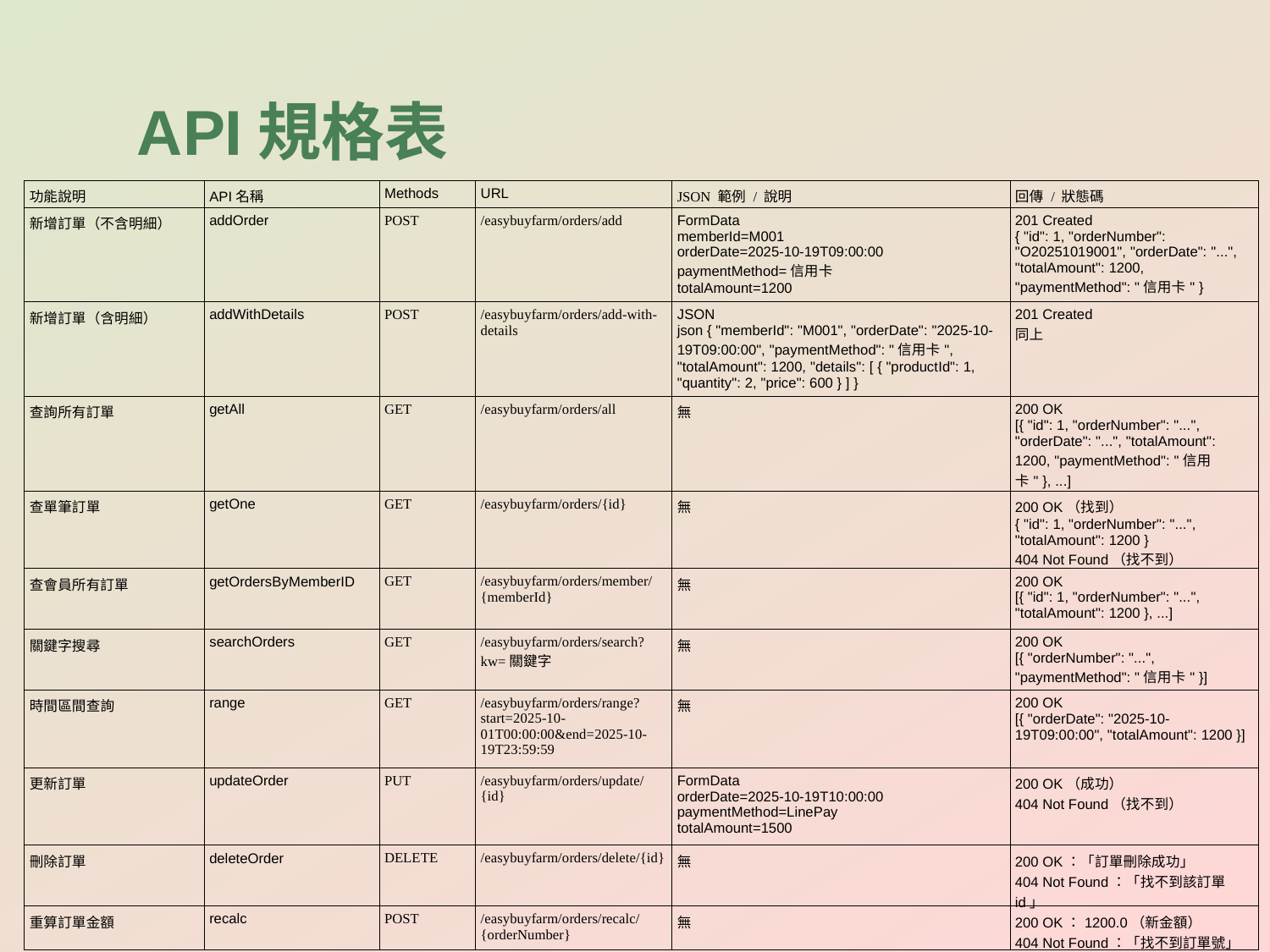

API規格表
| 功能說明 | API名稱 | Methods | URL | JSON 範例 / 說明 | 回傳 / 狀態碼 |
| --- | --- | --- | --- | --- | --- |
| 新增訂單（不含明細） | addOrder | POST | /easybuyfarm/orders/add | FormData memberId=M001 orderDate=2025-10-19T09:00:00 paymentMethod=信用卡 totalAmount=1200 | 201 Created { "id": 1, "orderNumber": "O20251019001", "orderDate": "...", "totalAmount": 1200, "paymentMethod": "信用卡" } |
| 新增訂單（含明細） | addWithDetails | POST | /easybuyfarm/orders/add-with-details | JSON json { "memberId": "M001", "orderDate": "2025-10-19T09:00:00", "paymentMethod": "信用卡", "totalAmount": 1200, "details": [ { "productId": 1, "quantity": 2, "price": 600 } ] } | 201 Created 同上 |
| 查詢所有訂單 | getAll | GET | /easybuyfarm/orders/all | 無 | 200 OK [{ "id": 1, "orderNumber": "...", "orderDate": "...", "totalAmount": 1200, "paymentMethod": "信用卡" }, ...] |
| 查單筆訂單 | getOne | GET | /easybuyfarm/orders/{id} | 無 | 200 OK（找到） { "id": 1, "orderNumber": "...", "totalAmount": 1200 } 404 Not Found（找不到） |
| 查會員所有訂單 | getOrdersByMemberID | GET | /easybuyfarm/orders/member/{memberId} | 無 | 200 OK [{ "id": 1, "orderNumber": "...", "totalAmount": 1200 }, ...] |
| 關鍵字搜尋 | searchOrders | GET | /easybuyfarm/orders/search?kw=關鍵字 | 無 | 200 OK [{ "orderNumber": "...", "paymentMethod": "信用卡" }] |
| 時間區間查詢 | range | GET | /easybuyfarm/orders/range?start=2025-10-01T00:00:00&end=2025-10-19T23:59:59 | 無 | 200 OK [{ "orderDate": "2025-10-19T09:00:00", "totalAmount": 1200 }] |
| 更新訂單 | updateOrder | PUT | /easybuyfarm/orders/update/{id} | FormData orderDate=2025-10-19T10:00:00 paymentMethod=LinePay totalAmount=1500 | 200 OK（成功） 404 Not Found（找不到） |
| 刪除訂單 | deleteOrder | DELETE | /easybuyfarm/orders/delete/{id} | 無 | 200 OK：「訂單刪除成功」 404 Not Found：「找不到該訂單 id」 |
| 重算訂單金額 | recalc | POST | /easybuyfarm/orders/recalc/{orderNumber} | 無 | 200 OK：1200.0（新金額） 404 Not Found：「找不到訂單號」 |